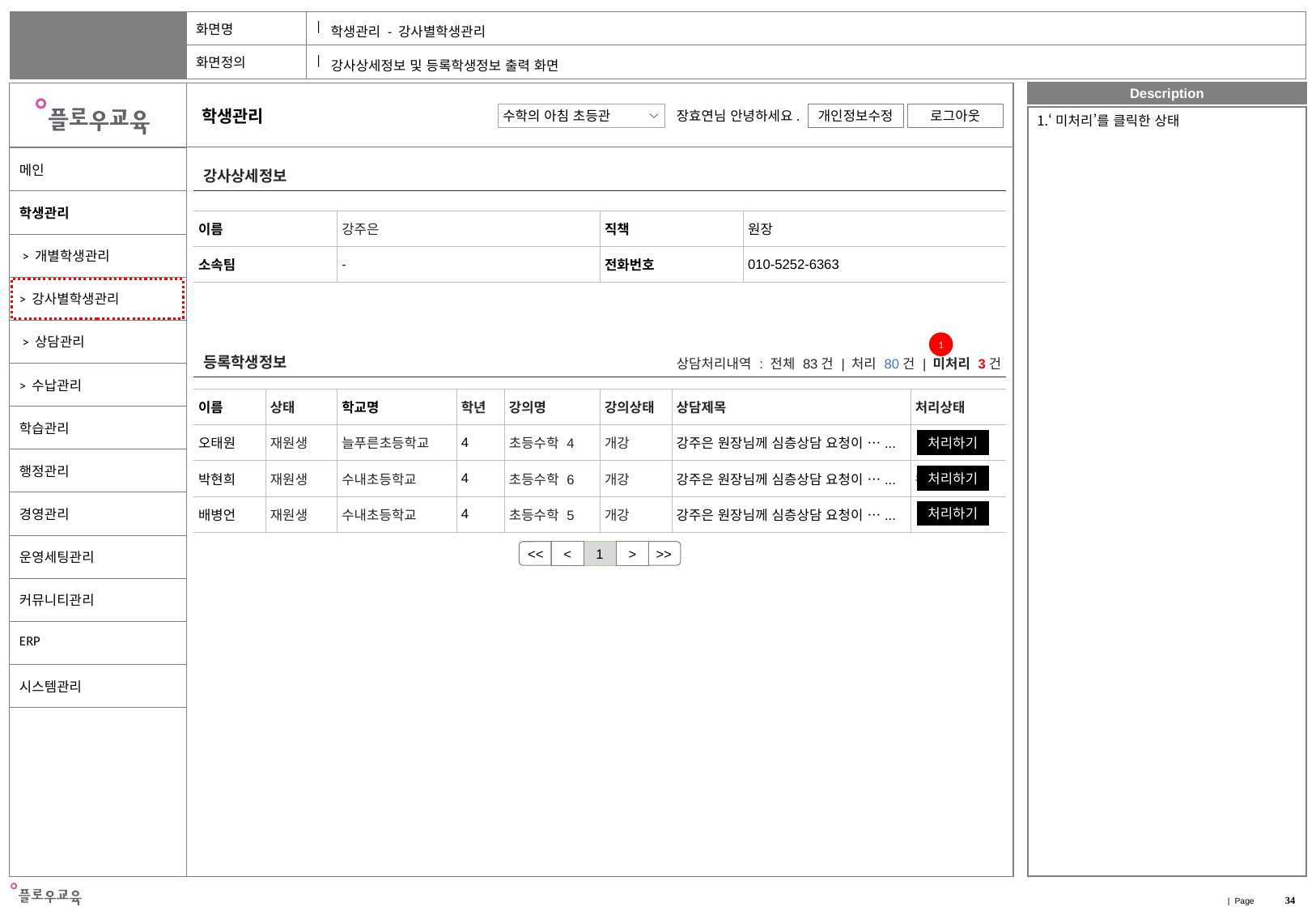

학생관리 - 강사별학생관리
강사상세정보 및 등록학생정보 출력 화면
‘미처리’를 클릭한 상태
| 강사상세정보 |
| --- |
| 이름 | 강주은 | 직책 | 원장 |
| --- | --- | --- | --- |
| 소속팀 | - | 전화번호 | 010-5252-6363 |

1
| 등록학생정보 | 상담처리내역 : 전체 83건 | 처리 80건 | 미처리 3건 |
| --- | --- |
| 이름 | 상태 | 학교명 | 학년 | 강의명 | 강의상태 | 상담제목 | 처리상태 |
| --- | --- | --- | --- | --- | --- | --- | --- |
| 오태원 | 재원생 | 늘푸른초등학교 | 4 | 초등수학 4 | 개강 | 강주은 원장님께 심층상담 요청이 …... |  |
| 박현희 | 재원생 | 수내초등학교 | 4 | 초등수학 6 | 개강 | 강주은 원장님께 심층상담 요청이 …... | 완료 |
| 배병언 | 재원생 | 수내초등학교 | 4 | 초등수학 5 | 개강 | 강주은 원장님께 심층상담 요청이 …... |  |
처리하기
처리하기
처리하기
>
<
<<
>>
1
34